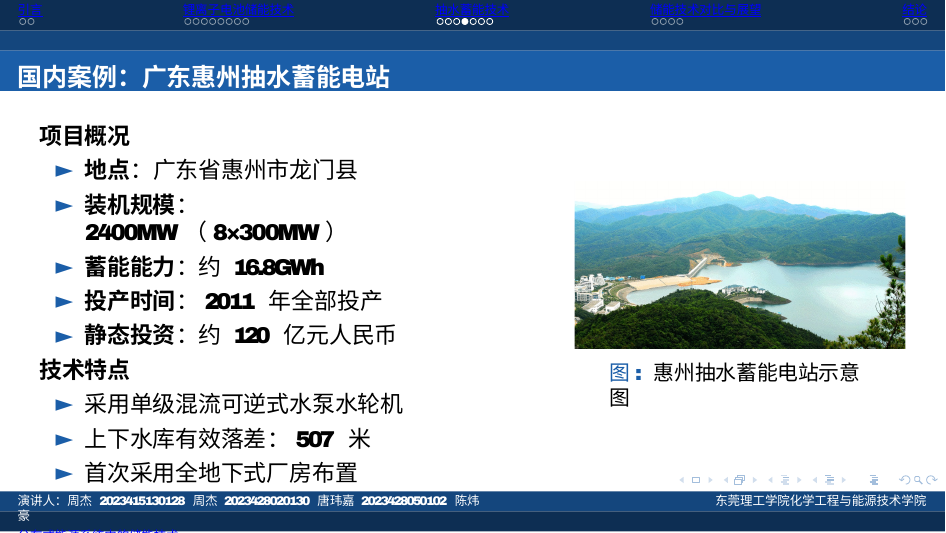

引言
锂离子电池储能技术
抽水蓄能技术
储能技术对比与展望
结论

国内案例：广东惠州抽水蓄能电站
项目概况
地点：广东省惠州市龙门县
装机规模：2400MW（8×300MW）
蓄能能力：约 16.8GWh
投产时间：2011 年全部投产
静态投资：约 120  亿元人民币
技术特点
采用单级混流可逆式水泵水轮机
上下水库有效落差：507 米
首次采用全地下式厂房布置

图: 惠州抽水蓄能电站示意图
演讲人：周杰 2023415130128 周杰 2023428020130 唐玮嘉 2023428050102 陈炜豪
分布式能源系统中的储能技术
东莞理工学院化学工程与能源技术学院